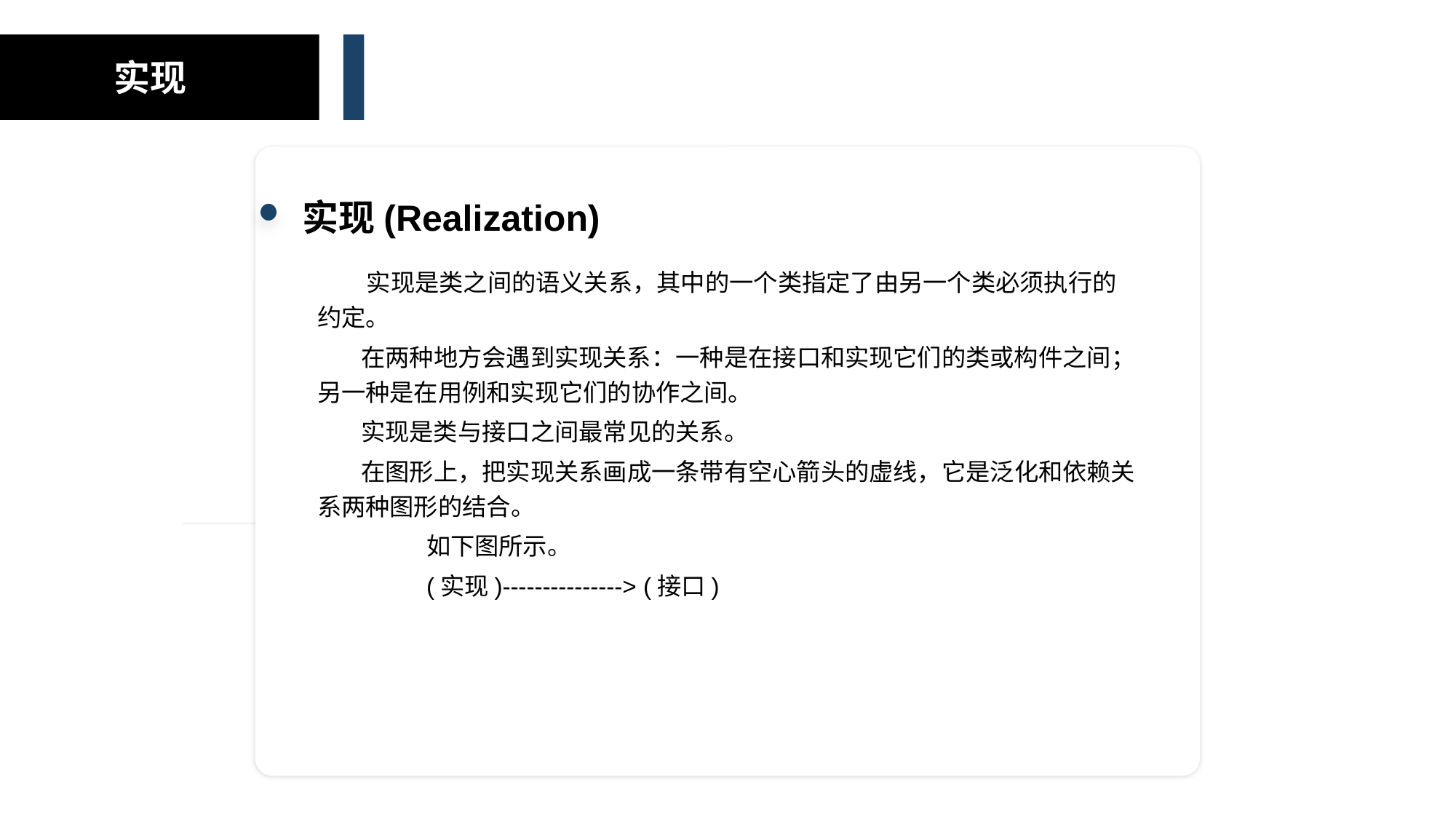

实现

实现(Realization)
        实现是类之间的语义关系，其中的一个类指定了由另一个类必须执行的约定。
       在两种地方会遇到实现关系：一种是在接口和实现它们的类或构件之间；另一种是在用例和实现它们的协作之间。
       实现是类与接口之间最常见的关系。
       在图形上，把实现关系画成一条带有空心箭头的虚线，它是泛化和依赖关系两种图形的结合。
	如下图所示。
	(实现)---------------> (接口)